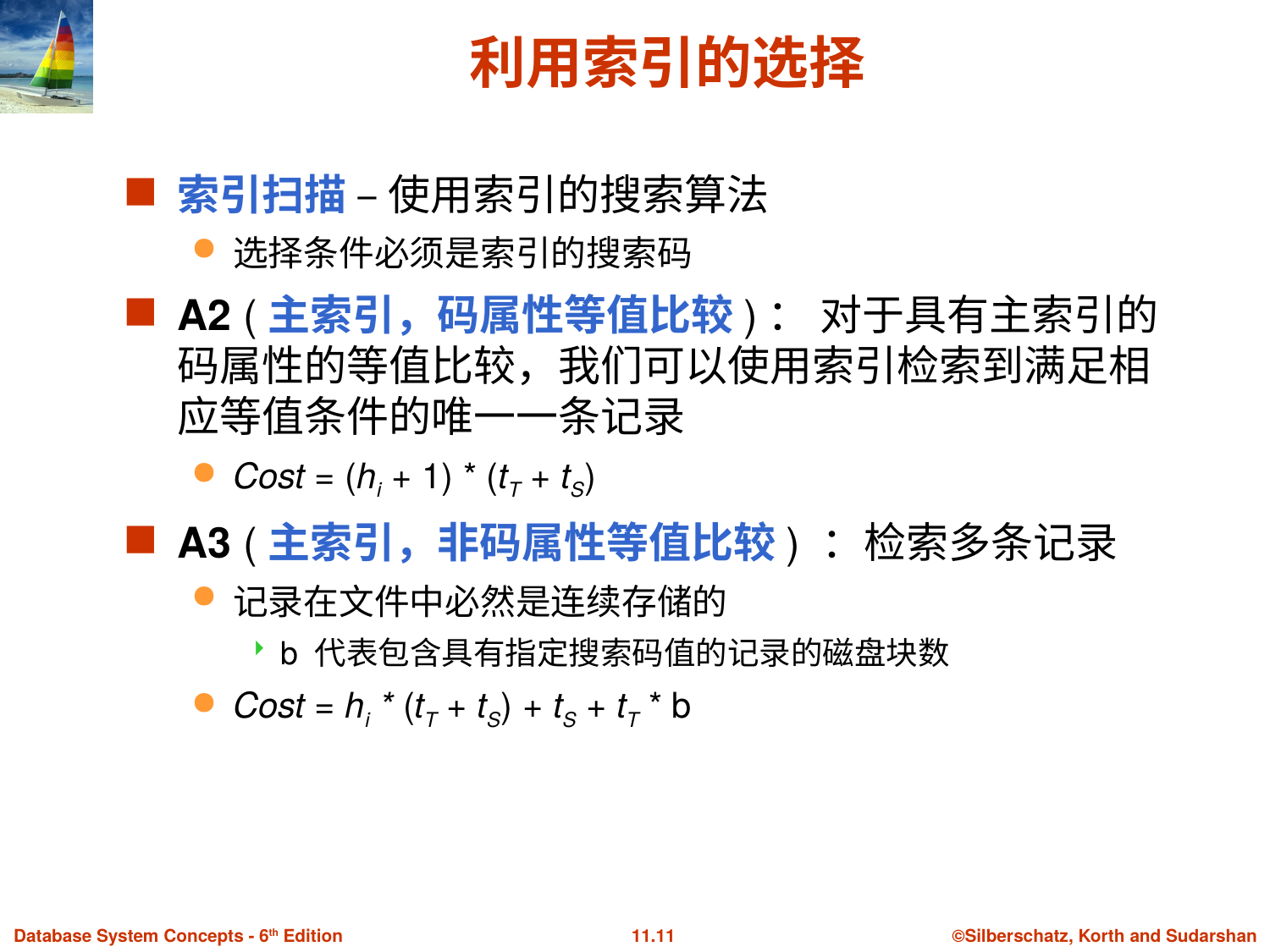

# 利用索引的选择
索引扫描 – 使用索引的搜索算法
选择条件必须是索引的搜索码
A2 (主索引，码属性等值比较)： 对于具有主索引的码属性的等值比较，我们可以使用索引检索到满足相应等值条件的唯一一条记录
Cost = (hi + 1) * (tT + tS)
A3 (主索引，非码属性等值比较) ：检索多条记录
记录在文件中必然是连续存储的
b 代表包含具有指定搜索码值的记录的磁盘块数
Cost = hi * (tT + tS) + tS + tT * b